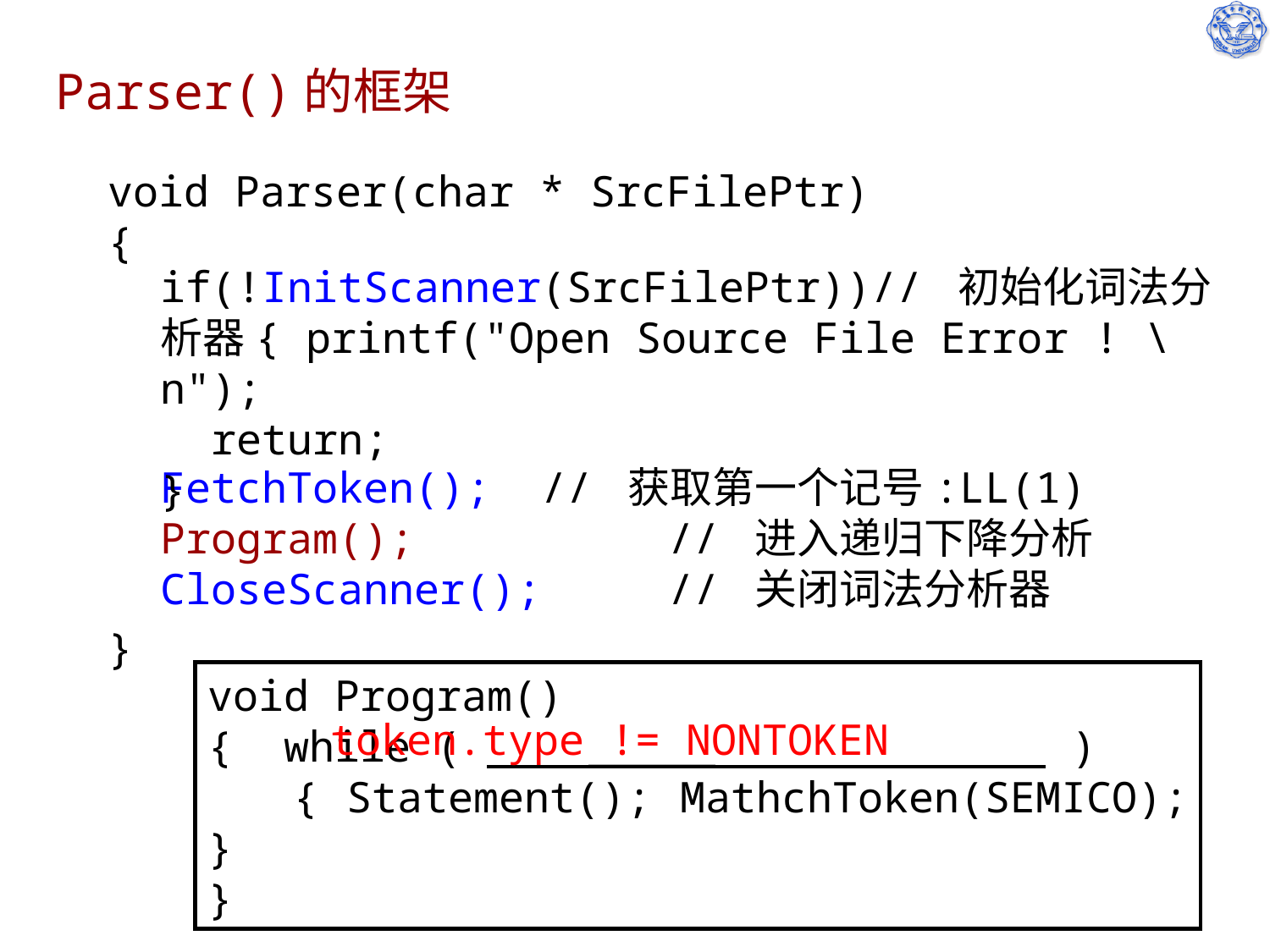

# Parser()的框架
void Parser(char * SrcFilePtr)
{

}
if(!InitScanner(SrcFilePtr))// 初始化词法分析器{ printf("Open Source File Error ! \n");
  return;
}
FetchToken();	// 获取第一个记号:LL(1)
Program();		// 进入递归下降分析
CloseScanner();	// 关闭词法分析器
void Program()
{  while (     _____              )
   { Statement(); MathchToken(SEMICO); }
}
token.type != NONTOKEN
23